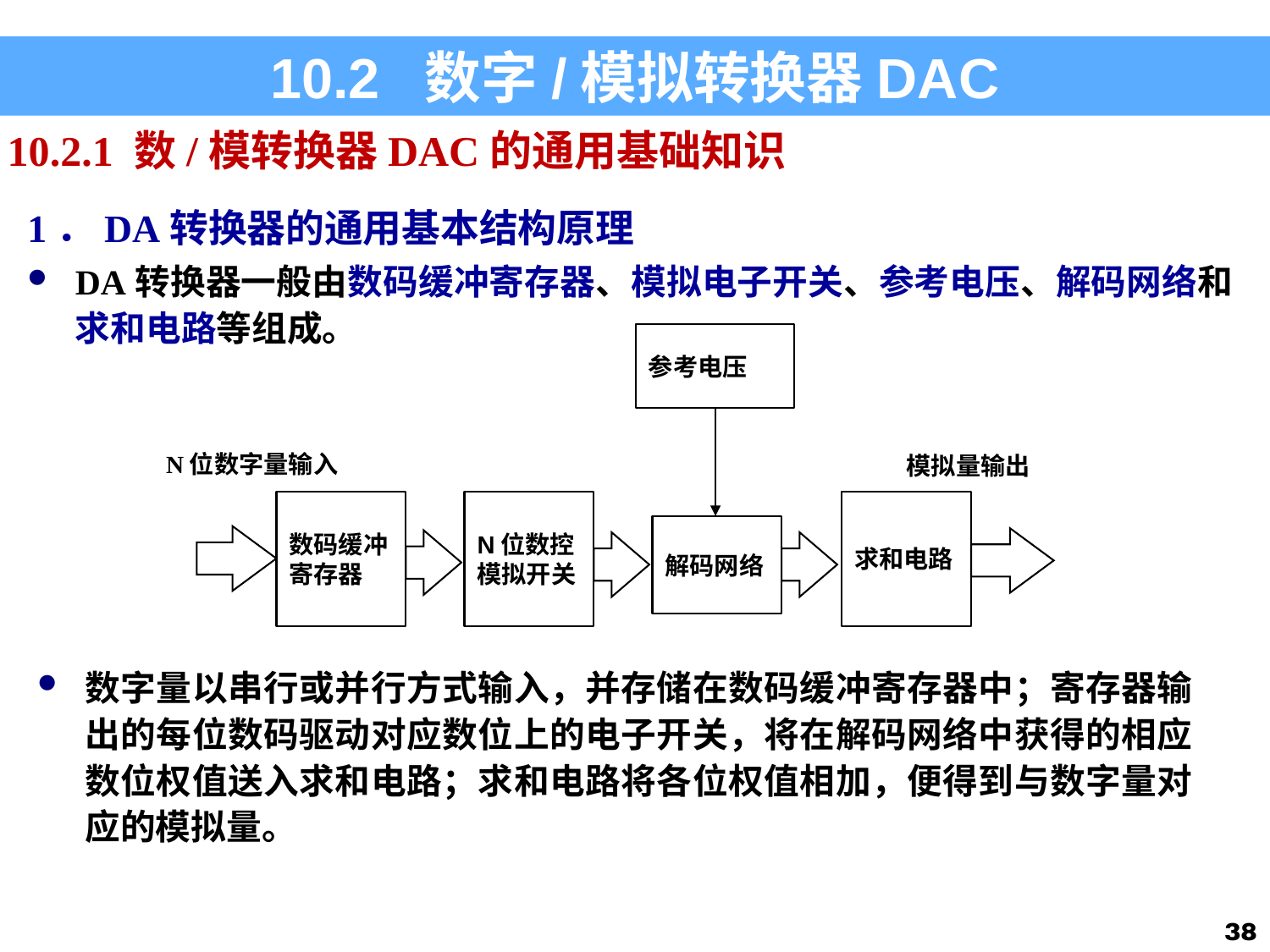

10.2  数字/模拟转换器DAC
10.2.1 数/模转换器DAC的通用基础知识
1．DA转换器的通用基本结构原理
DA转换器一般由数码缓冲寄存器、模拟电子开关、参考电压、解码网络和求和电路等组成。
参考电压
N位数字量输入
模拟量输出
数码缓冲寄存器
N位数控模拟开关
求和电路
解码网络

数字量以串行或并行方式输入，并存储在数码缓冲寄存器中；寄存器输出的每位数码驱动对应数位上的电子开关，将在解码网络中获得的相应数位权值送入求和电路；求和电路将各位权值相加，便得到与数字量对应的模拟量。
38